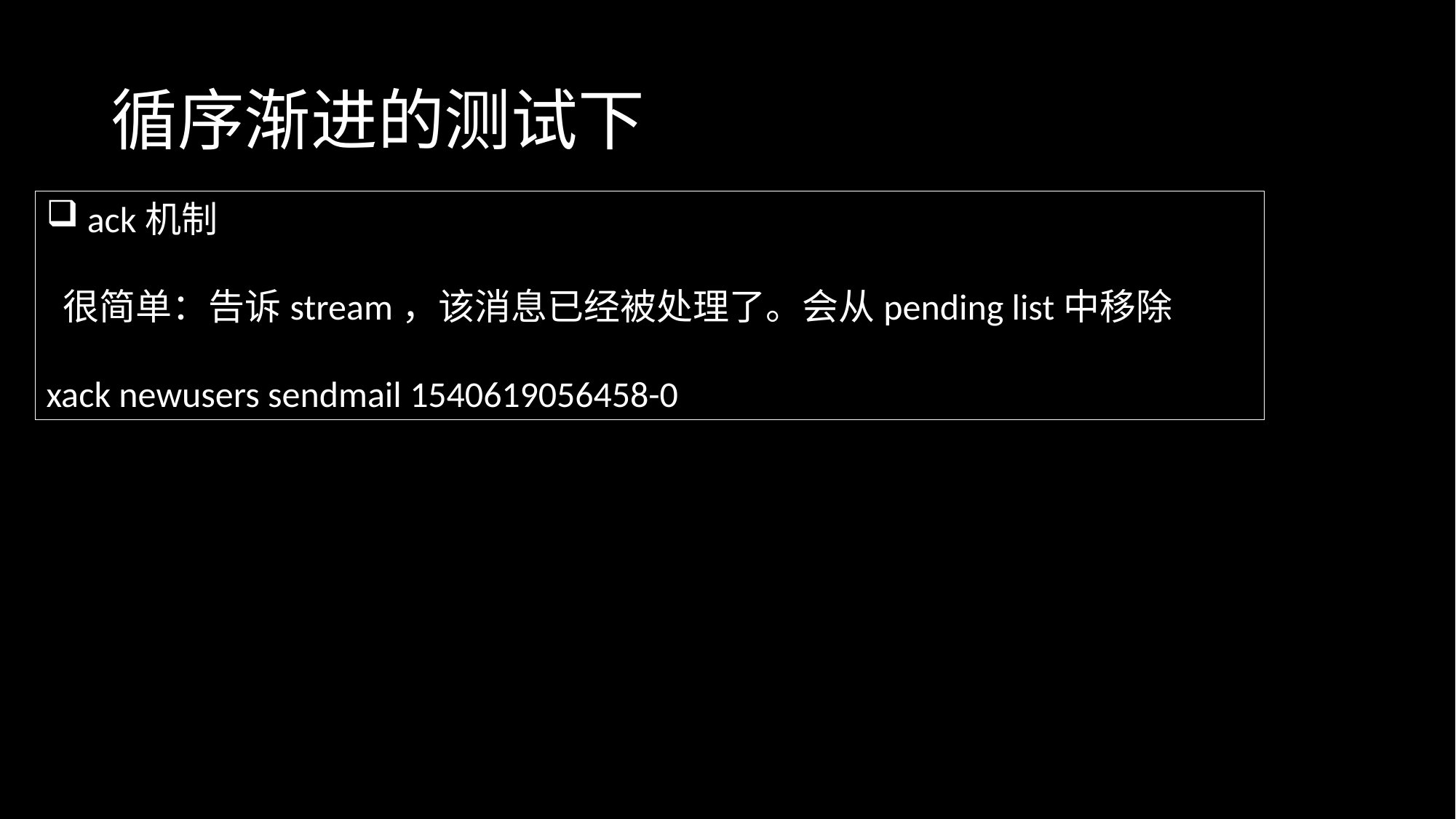

# 循序渐进的测试下
ack机制

 很简单：告诉stream，该消息已经被处理了。会从pending list中移除

xack newusers sendmail 1540619056458-0